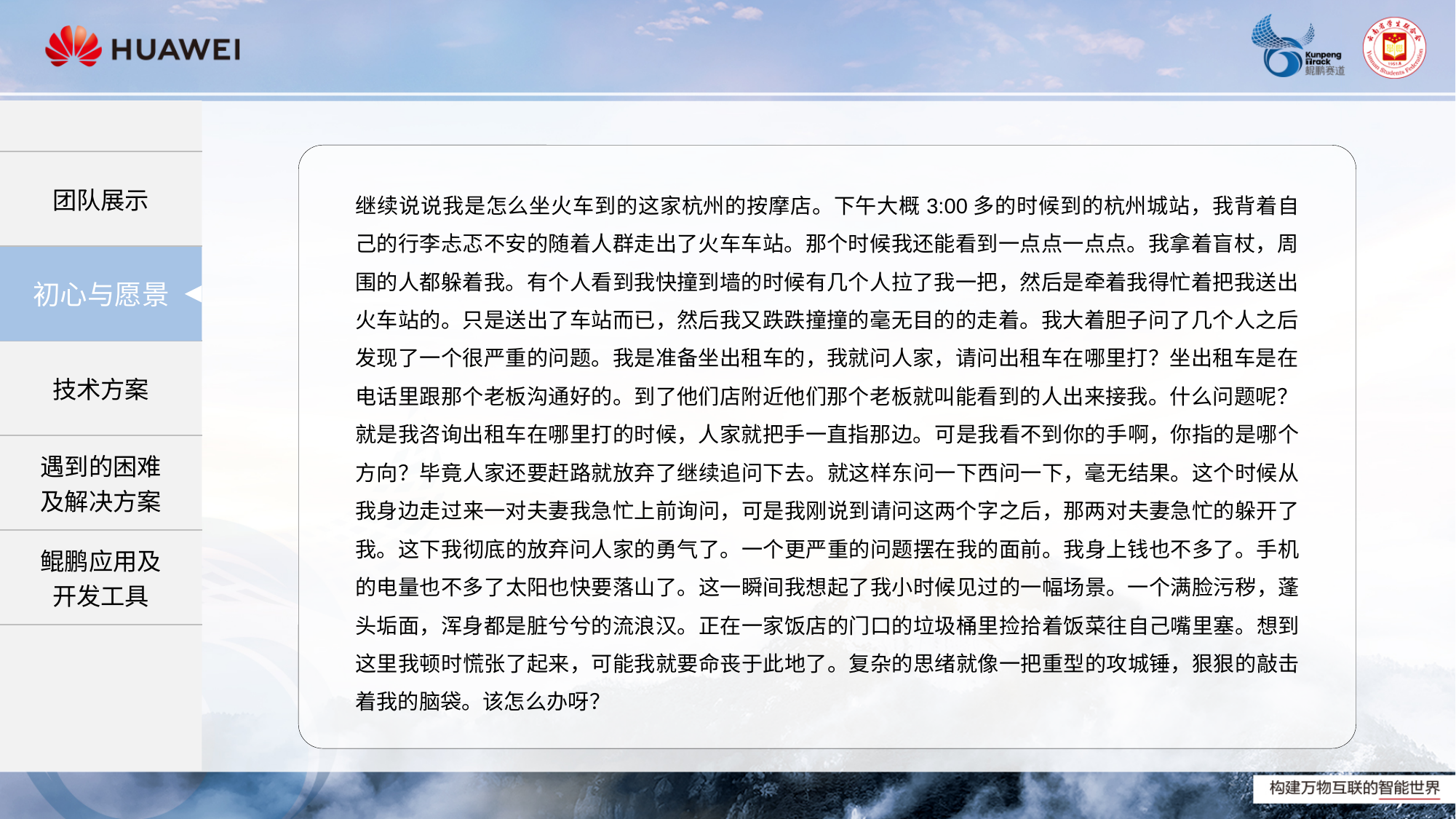

继续说说我是怎么坐火车到的这家杭州的按摩店。下午大概3:00多的时候到的杭州城站，我背着自己的行李忐忑不安的随着人群走出了火车车站。那个时候我还能看到一点点一点点。我拿着盲杖，周围的人都躲着我。有个人看到我快撞到墙的时候有几个人拉了我一把，然后是牵着我得忙着把我送出火车站的。只是送出了车站而已，然后我又跌跌撞撞的毫无目的的走着。我大着胆子问了几个人之后发现了一个很严重的问题。我是准备坐出租车的，我就问人家，请问出租车在哪里打？坐出租车是在电话里跟那个老板沟通好的。到了他们店附近他们那个老板就叫能看到的人出来接我。什么问题呢？就是我咨询出租车在哪里打的时候，人家就把手一直指那边。可是我看不到你的手啊，你指的是哪个方向？毕竟人家还要赶路就放弃了继续追问下去。就这样东问一下西问一下，毫无结果。这个时候从我身边走过来一对夫妻我急忙上前询问，可是我刚说到请问这两个字之后，那两对夫妻急忙的躲开了我。这下我彻底的放弃问人家的勇气了。一个更严重的问题摆在我的面前。我身上钱也不多了。手机的电量也不多了太阳也快要落山了。这一瞬间我想起了我小时候见过的一幅场景。一个满脸污秽，蓬头垢面，浑身都是脏兮兮的流浪汉。正在一家饭店的门口的垃圾桶里捡拾着饭菜往自己嘴里塞。想到这里我顿时慌张了起来，可能我就要命丧于此地了。复杂的思绪就像一把重型的攻城锤，狠狠的敲击着我的脑袋。该怎么办呀？